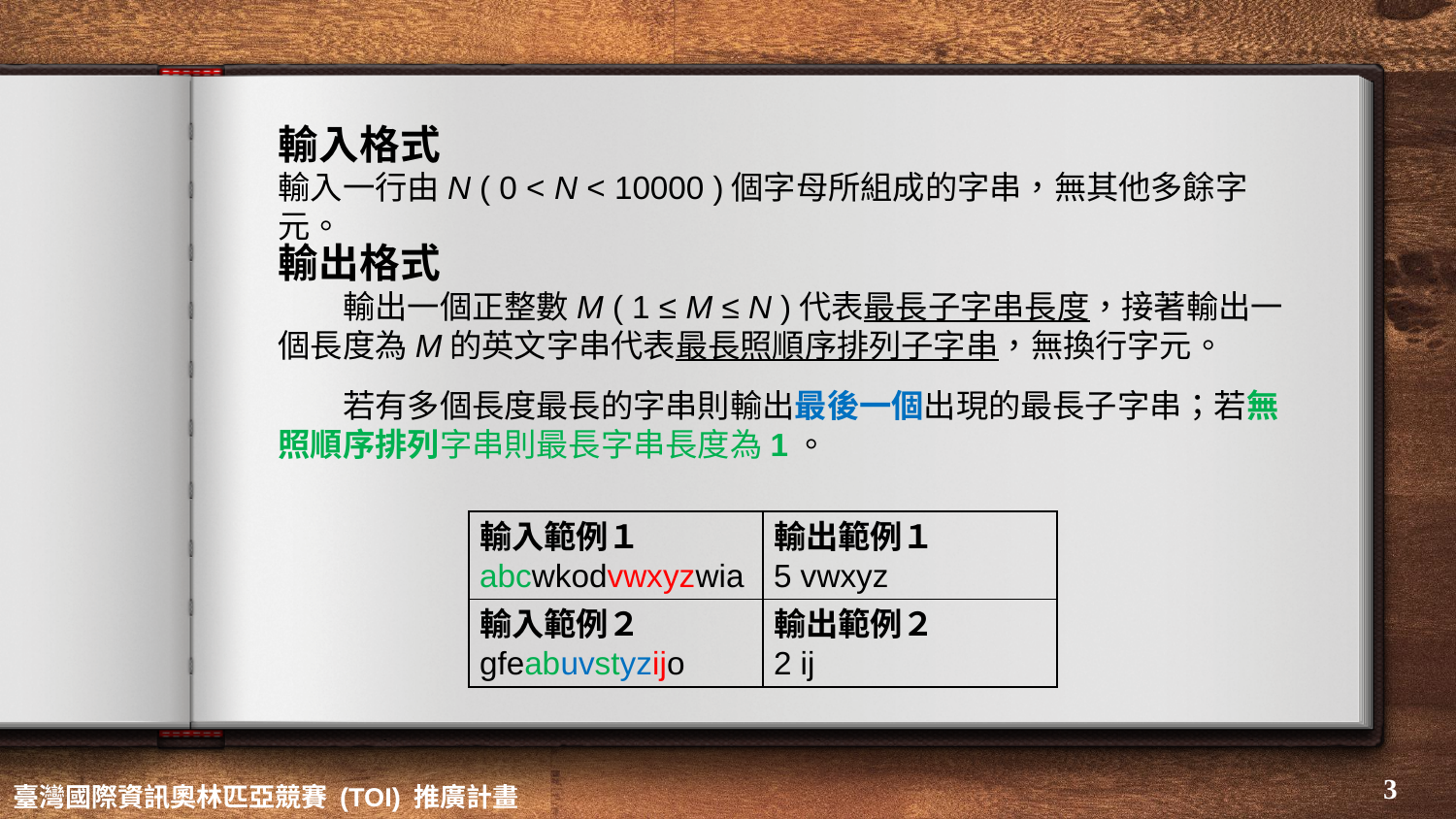

輸入格式
輸入一行由N ( 0 < N < 10000 )個字母所組成的字串，無其他多餘字元。
輸出格式
　　輸出一個正整數M ( 1 ≤ M ≤ N )代表最長子字串長度，接著輸出一個長度為M的英文字串代表最長照順序排列子字串，無換行字元。

　　若有多個長度最長的字串則輸出最後一個出現的最長子字串；若無照順序排列字串則最長字串長度為1。
| 輸入範例１ abcwkodvwxyzwia | 輸出範例１ 5 vwxyz |
| --- | --- |
| 輸入範例２ gfeabuvstyzijo | 輸出範例２ 2 ij |
| --- | --- |
3